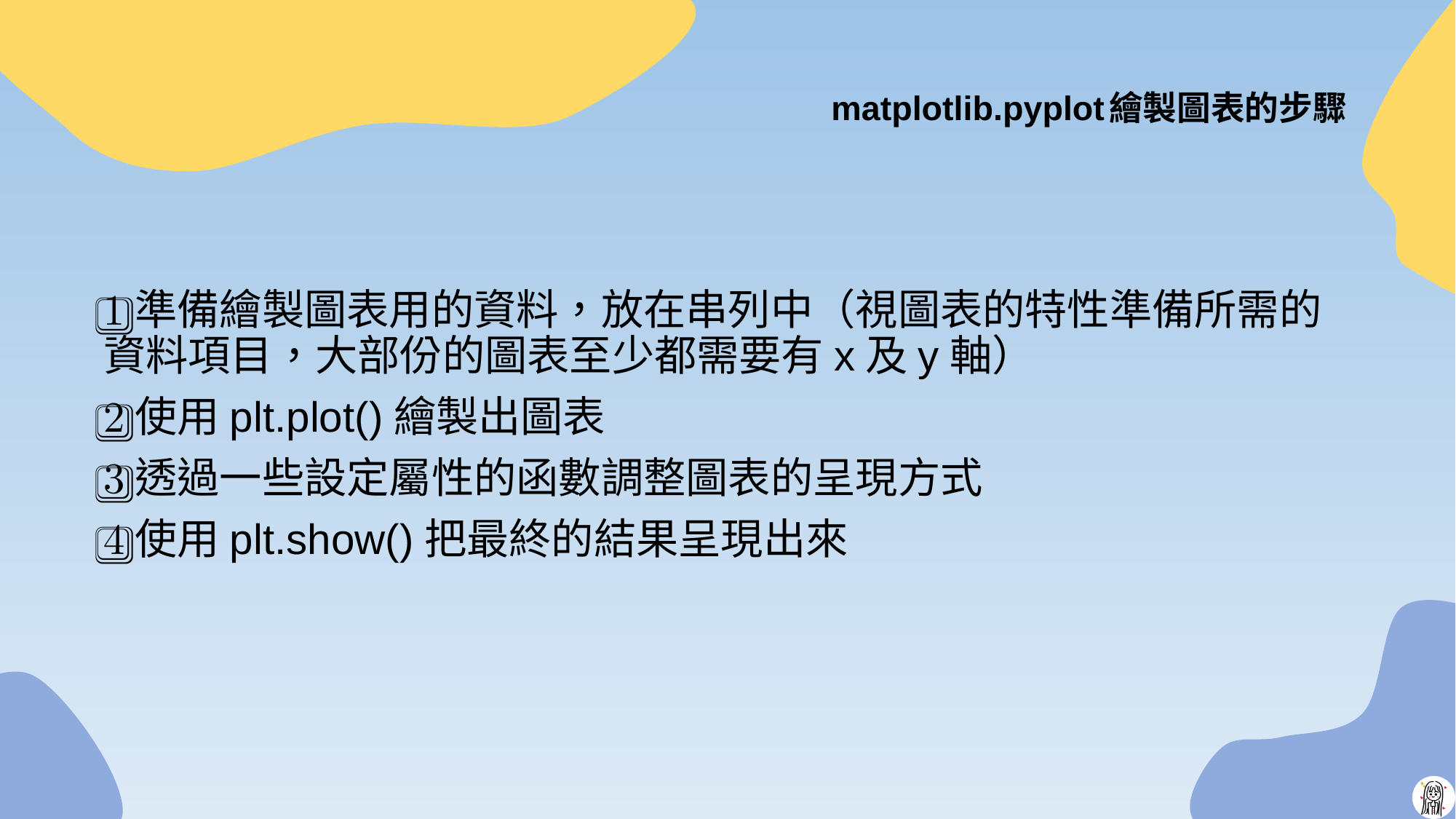

# matplotlib.pyplot繪製圖表的步驟
1️⃣準備繪製圖表用的資料，放在串列中（視圖表的特性準備所需的資料項目，大部份的圖表至少都需要有x及y軸）
2️⃣使用plt.plot()繪製出圖表
3️⃣透過一些設定屬性的函數調整圖表的呈現方式
4️⃣使用plt.show()把最終的結果呈現出來

4